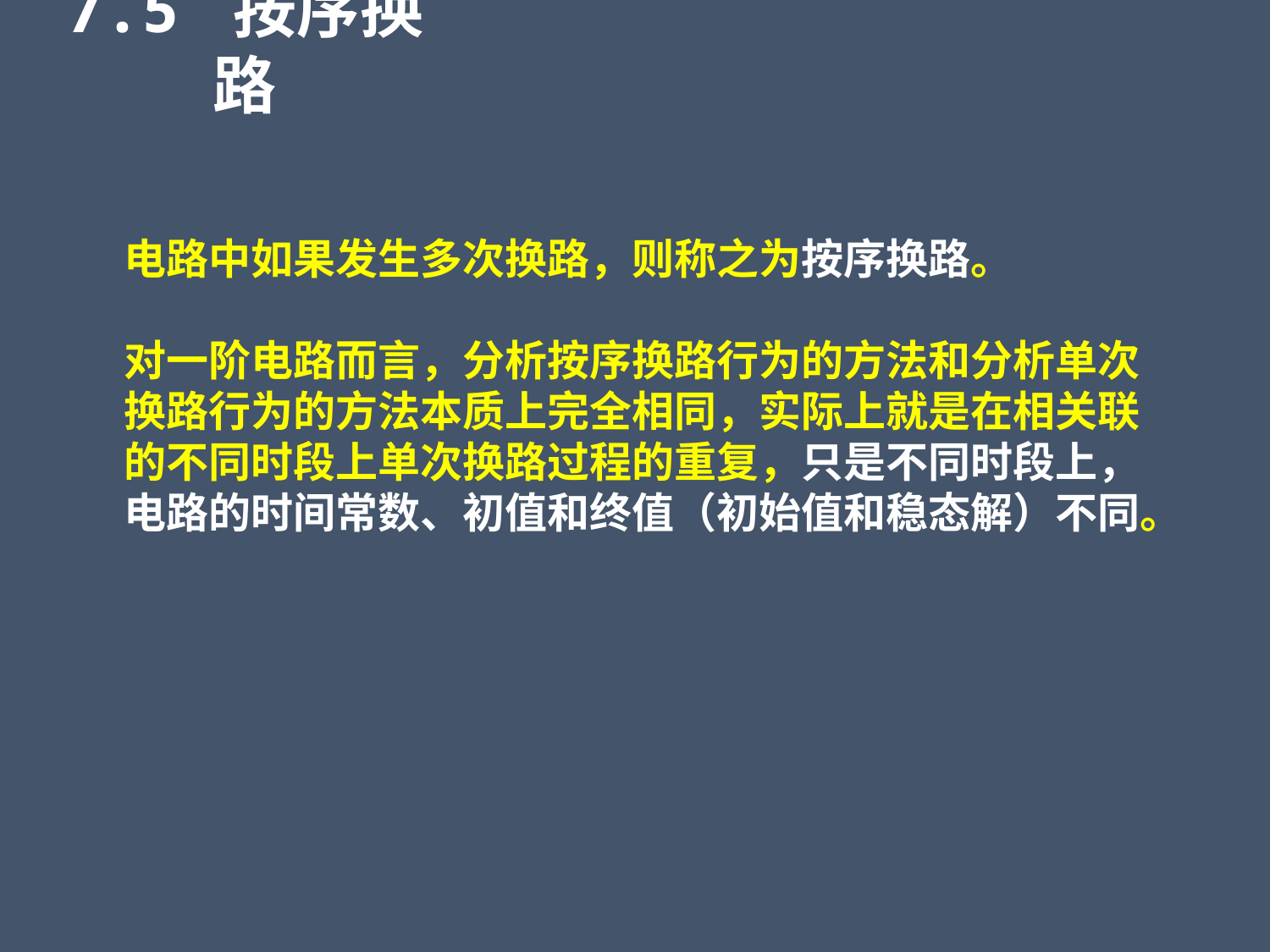

7.5 按序换路
电路中如果发生多次换路，则称之为按序换路。

对一阶电路而言，分析按序换路行为的方法和分析单次换路行为的方法本质上完全相同，实际上就是在相关联的不同时段上单次换路过程的重复，只是不同时段上，电路的时间常数、初值和终值（初始值和稳态解）不同。